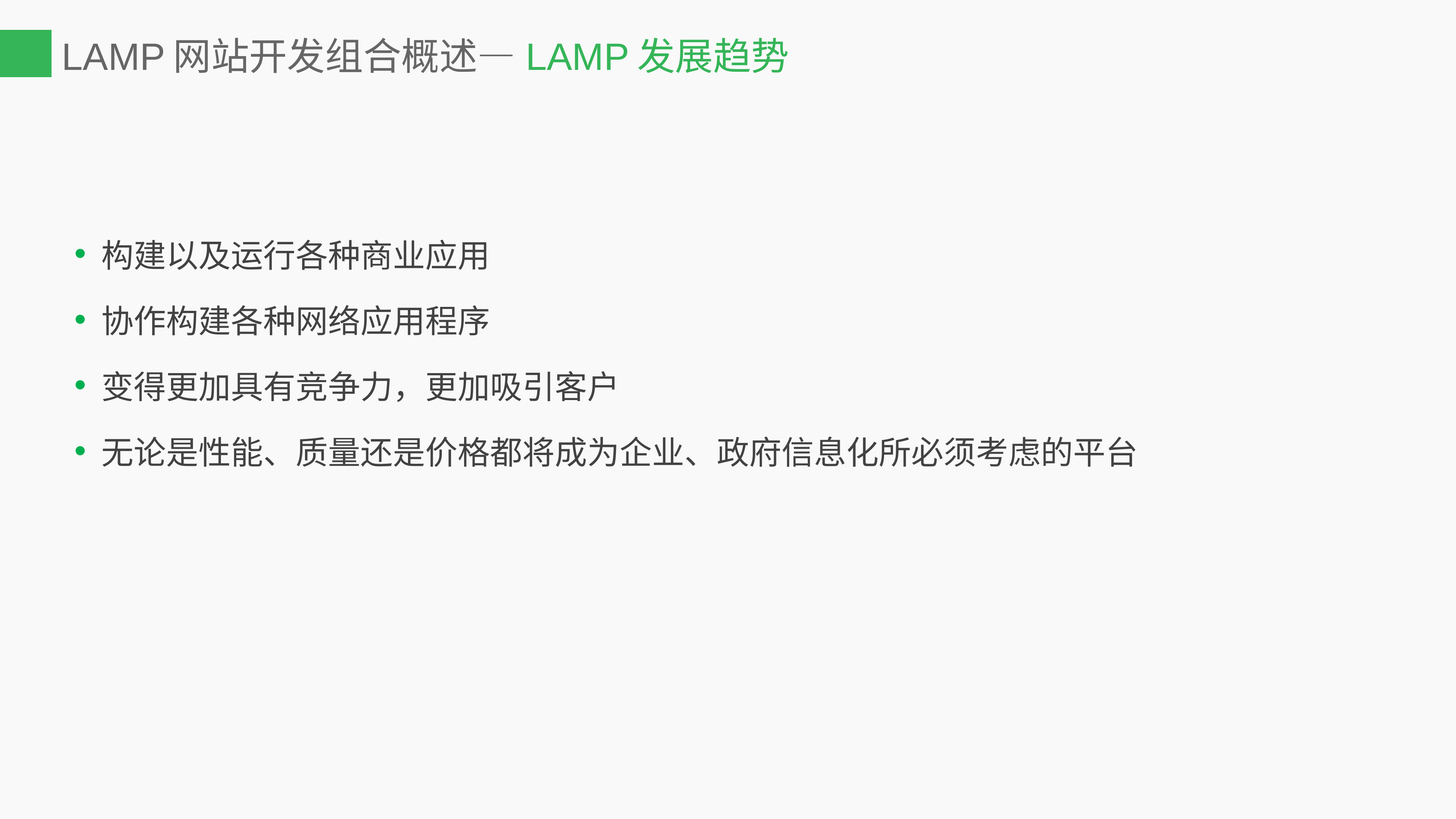

# LAMP网站开发组合概述—LAMP发展趋势
构建以及运行各种商业应用
协作构建各种网络应用程序
变得更加具有竞争力，更加吸引客户
无论是性能、质量还是价格都将成为企业、政府信息化所必须考虑的平台